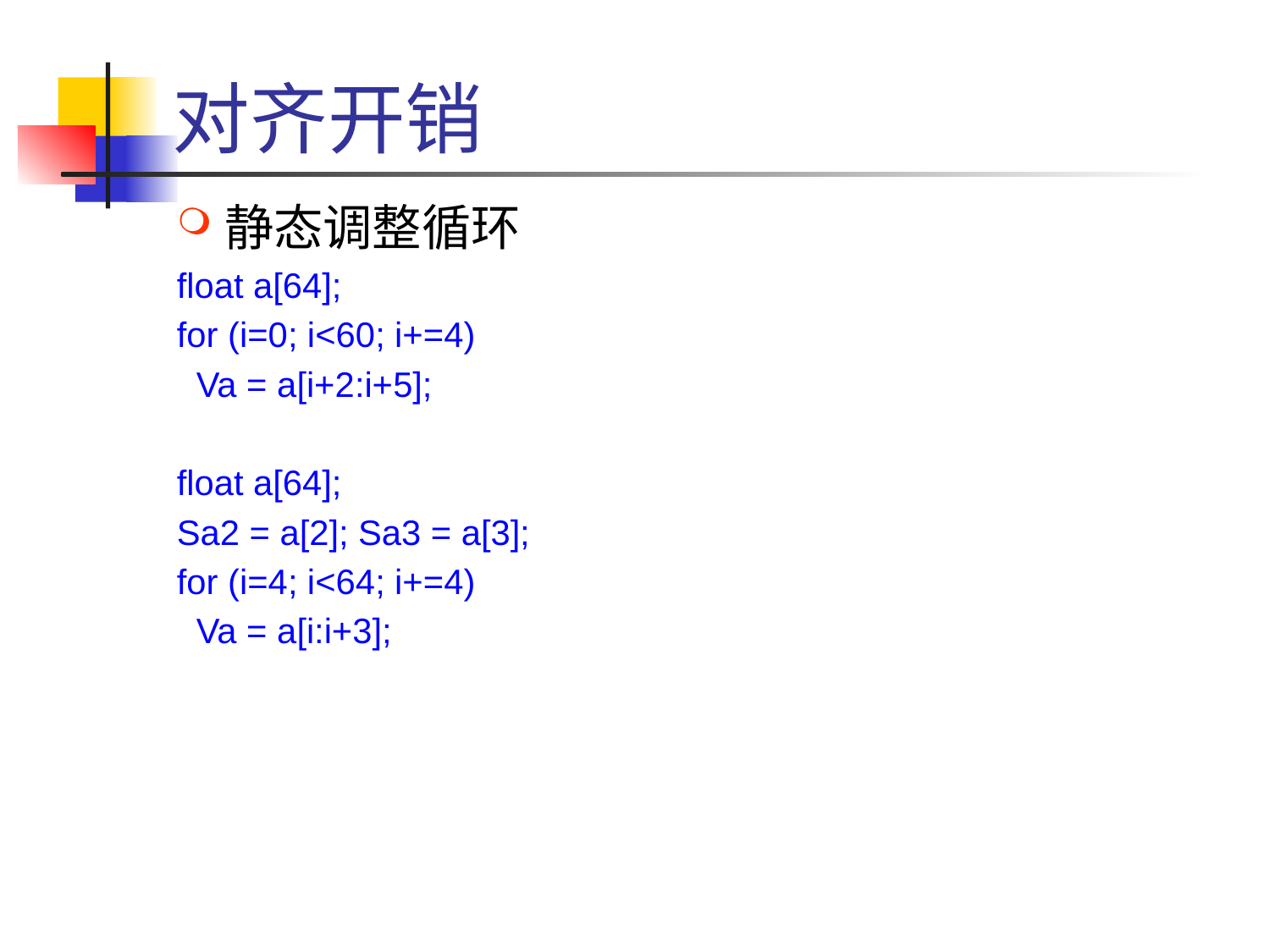

# 对齐开销
静态调整循环
float a[64];
for (i=0; i<60; i+=4)
  Va = a[i+2:i+5];

float a[64];
Sa2 = a[2]; Sa3 = a[3];
for (i=4; i<64; i+=4)
  Va = a[i:i+3];